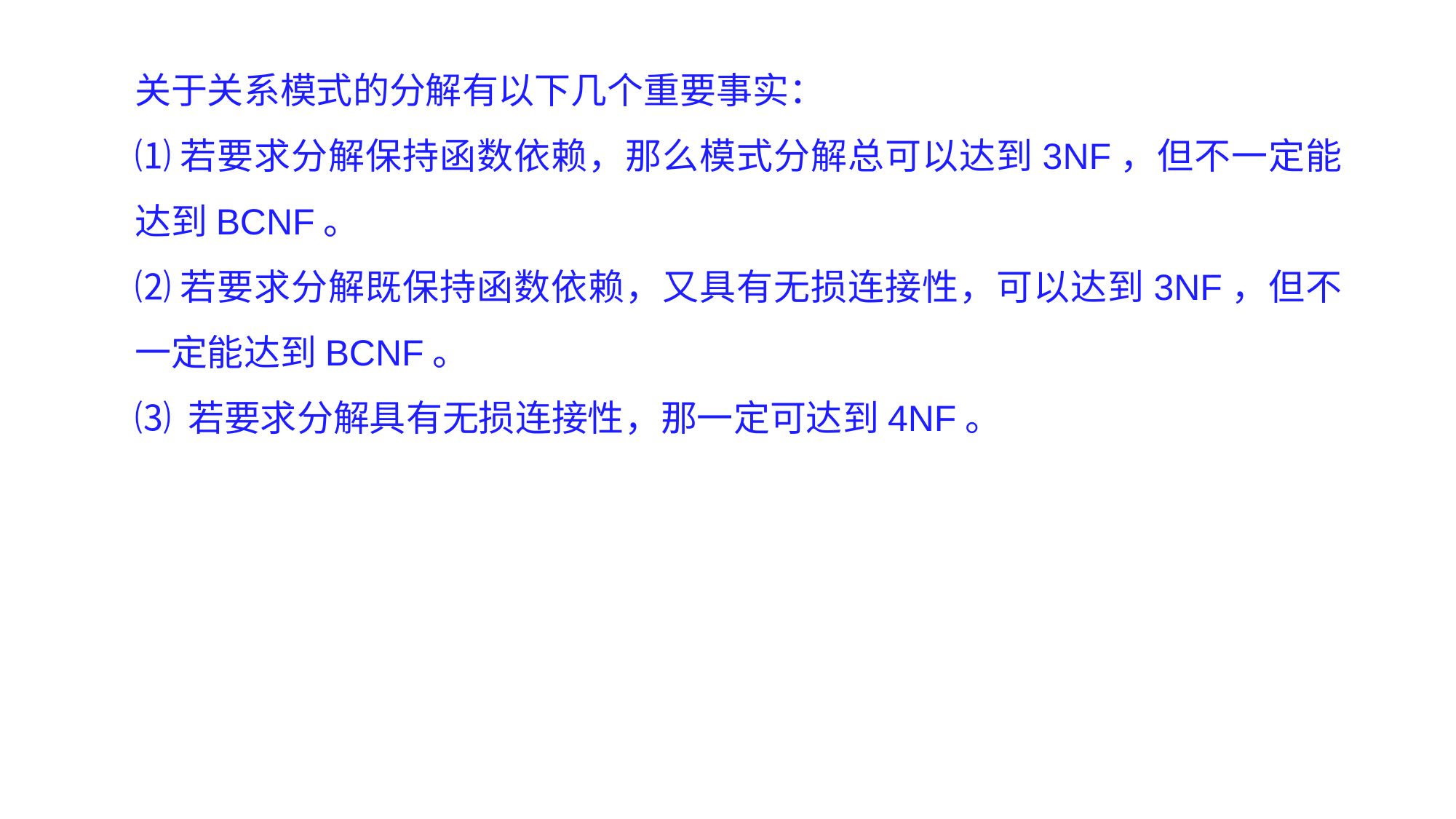

关于关系模式的分解有以下几个重要事实：
⑴若要求分解保持函数依赖，那么模式分解总可以达到3NF，但不一定能达到BCNF。
⑵若要求分解既保持函数依赖，又具有无损连接性，可以达到3NF，但不一定能达到BCNF。
⑶ 若要求分解具有无损连接性，那一定可达到4NF。